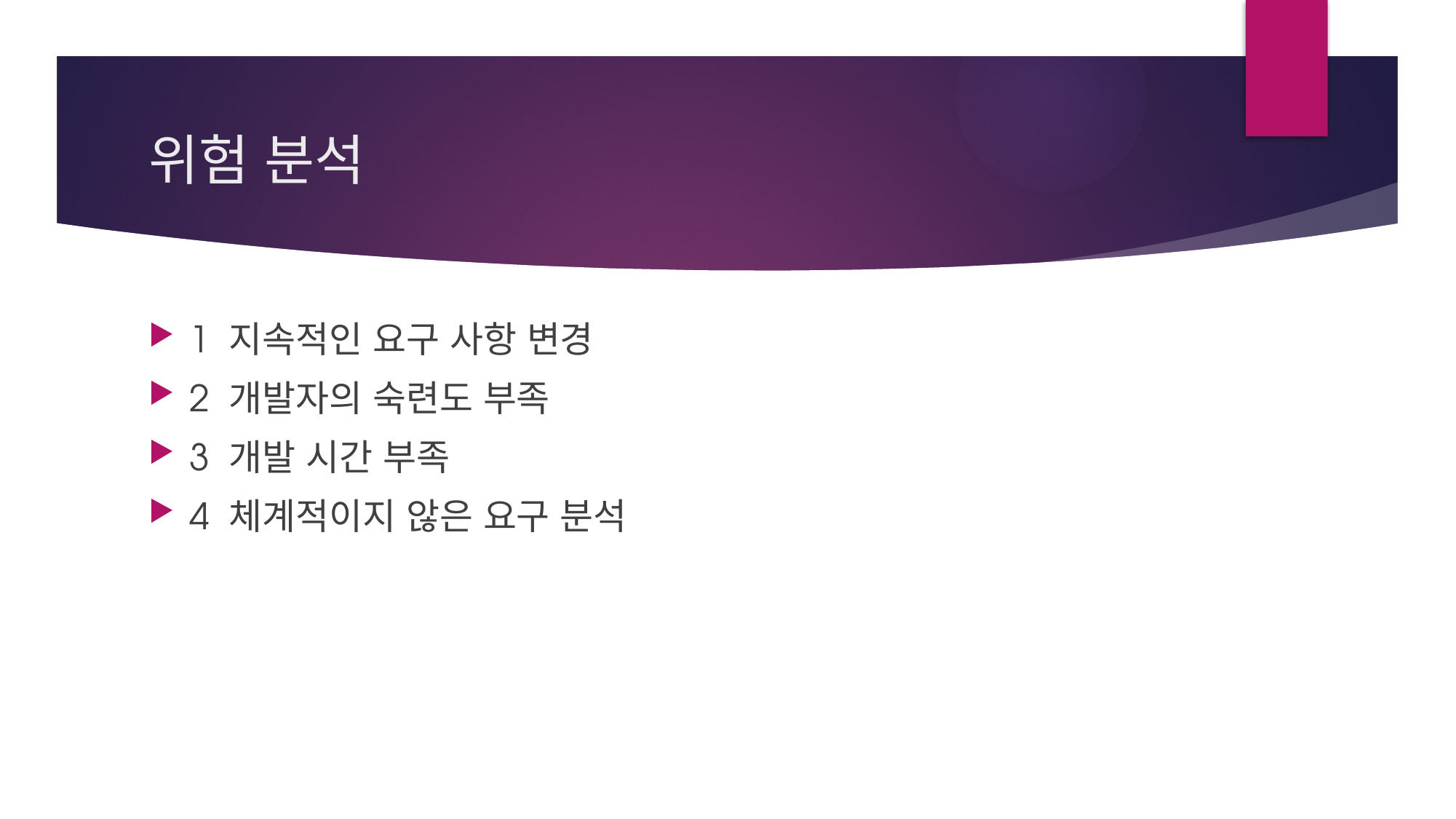

# 위험 분석
1 지속적인 요구 사항 변경
2 개발자의 숙련도 부족
3 개발 시간 부족
4 체계적이지 않은 요구 분석